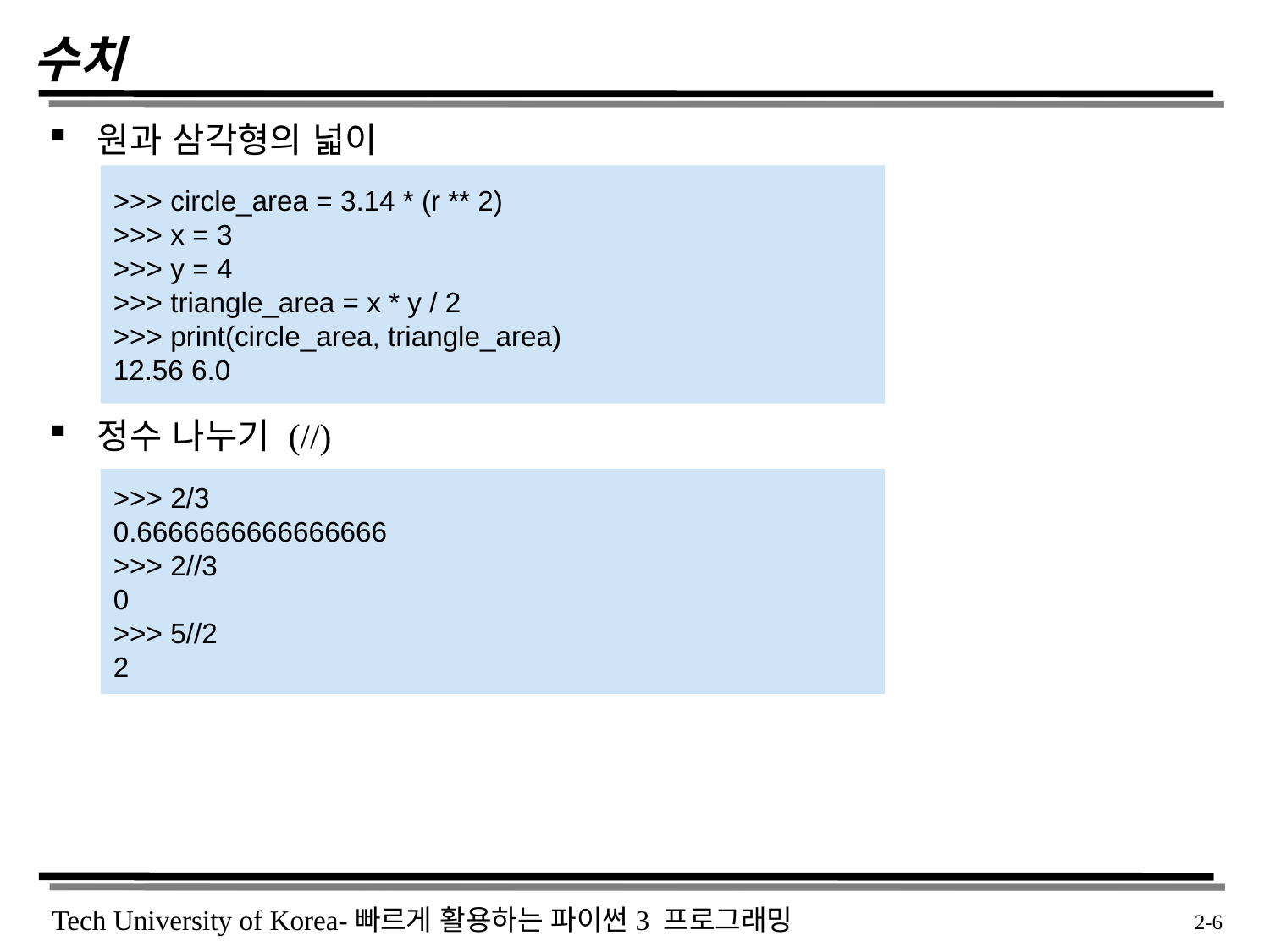

# 수치
원과 삼각형의 넓이

정수 나누기 (//)
>>> circle_area = 3.14 * (r ** 2)
>>> x = 3
>>> y = 4
>>> triangle_area = x * y / 2
>>> print(circle_area, triangle_area)
12.56 6.0
>>> 2/3
0.6666666666666666
>>> 2//3
0
>>> 5//2
2
 2-6